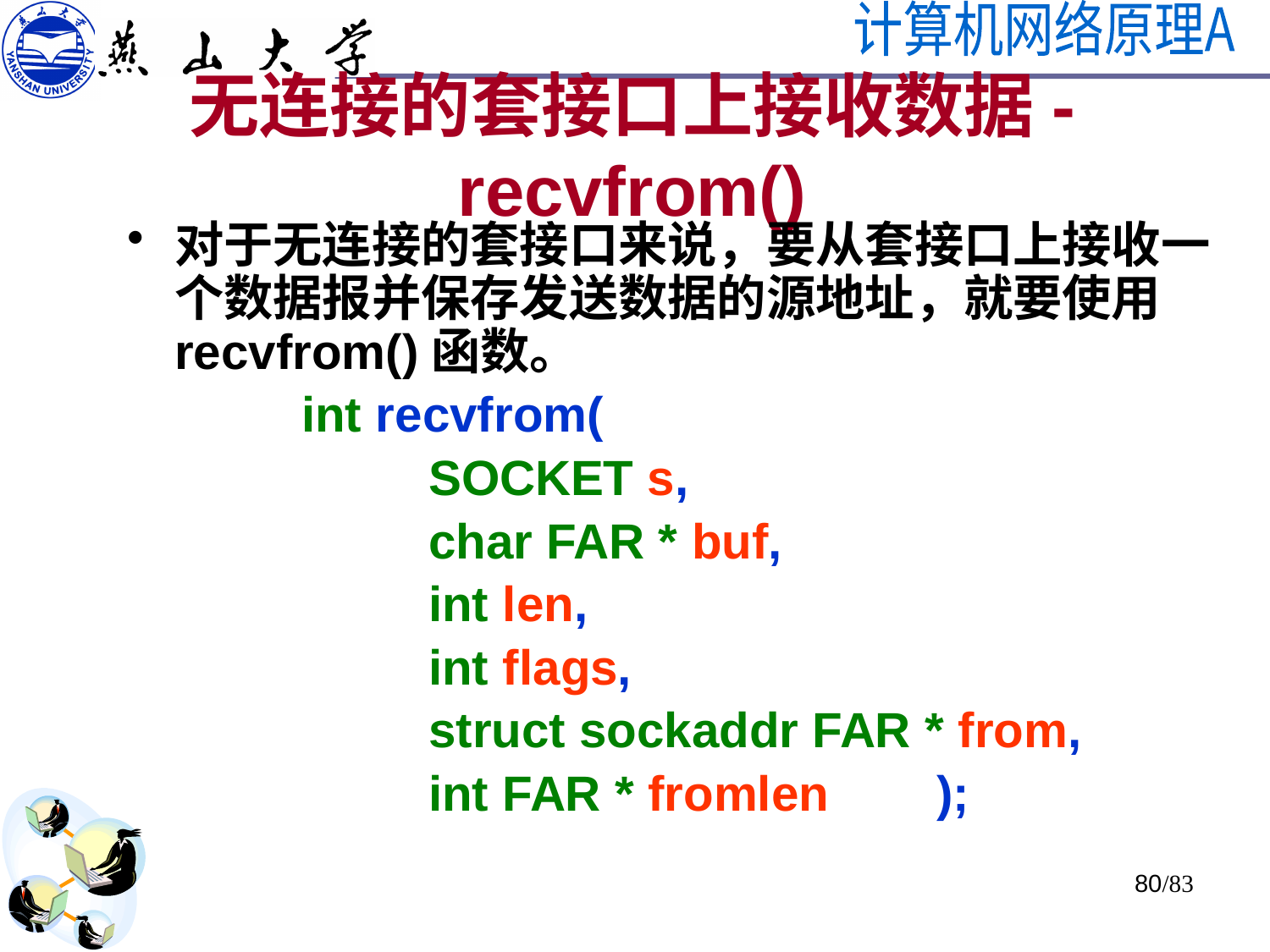

# 无连接的套接口上接收数据-recvfrom()
对于无连接的套接口来说，要从套接口上接收一个数据报并保存发送数据的源地址，就要使用recvfrom()函数。
		int recvfrom(
			SOCKET s,
			char FAR * buf,
			int len,
			int flags,
			struct sockaddr FAR * from,
			int FAR * fromlen	);
80/83